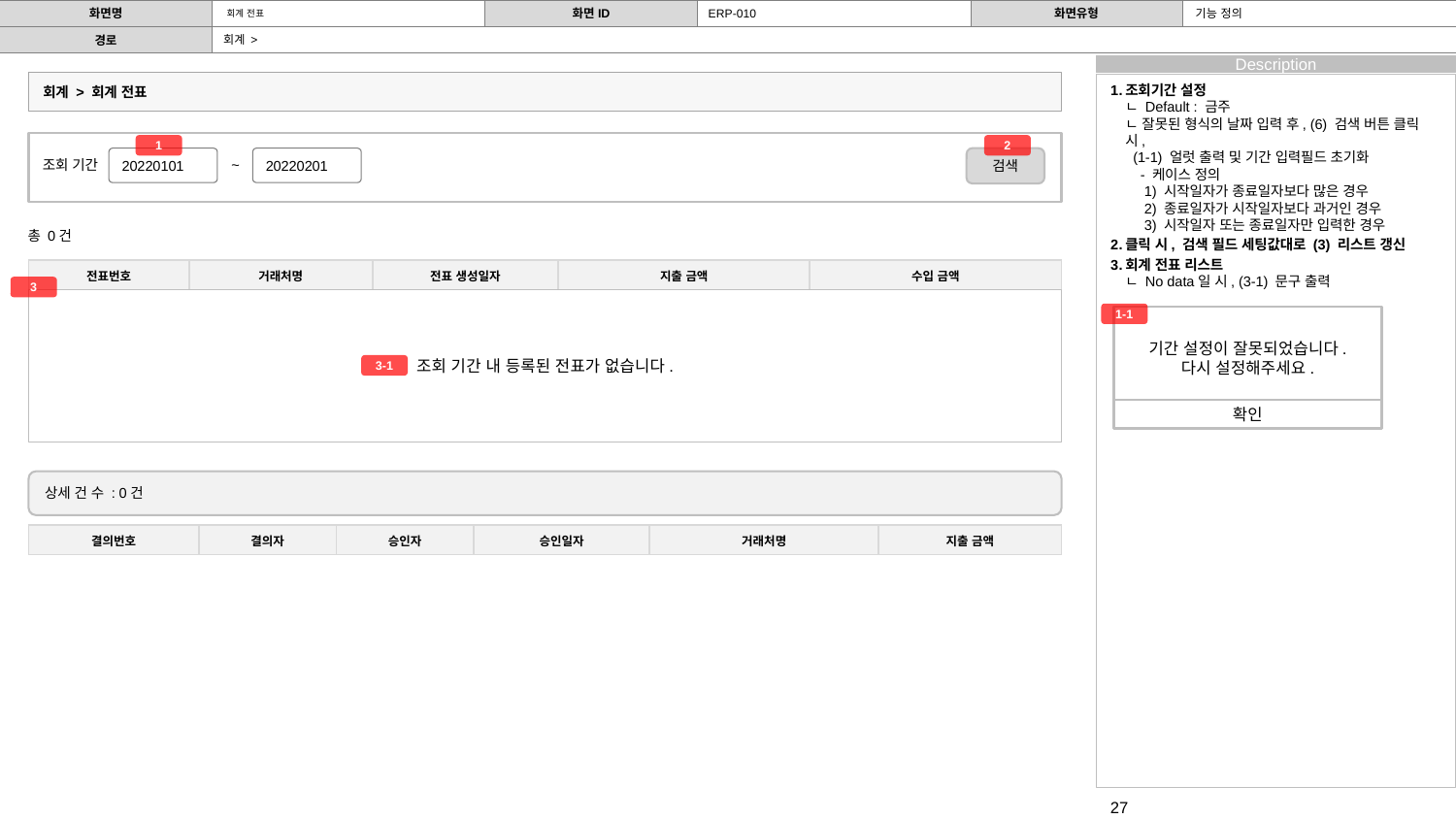

ERP-010
기능 정의
# 회계 전표
회계 >
회계 > 회계 전표

조회기간 설정
ㄴ Default : 금주
ㄴ 잘못된 형식의 날짜 입력 후, (6) 검색 버튼 클릭 시,
  (1-1) 얼럿 출력 및 기간 입력필드 초기화
   - 케이스 정의
    1) 시작일자가 종료일자보다 많은 경우
    2) 종료일자가 시작일자보다 과거인 경우
    3) 시작일자 또는 종료일자만 입력한 경우
클릭 시, 검색 필드 세팅값대로 (3) 리스트 갱신
회계 전표 리스트
ㄴ No data일 시, (3-1) 문구 출력

1
2
20220101
20220201
검색
조회 기간
~
총 0건
| 전표번호 | 거래처명 | 전표 생성일자 | 지출 금액 | 수입 금액 |
| --- | --- | --- | --- | --- |
3
조회 기간 내 등록된 전표가 없습니다.
1-1
기간 설정이 잘못되었습니다.
다시 설정해주세요.

확인
3-1

상세 건 수 : 0건
| 결의번호 | 결의자 | 승인자 | 승인일자 | 거래처명 | 지출 금액 |
| --- | --- | --- | --- | --- | --- |